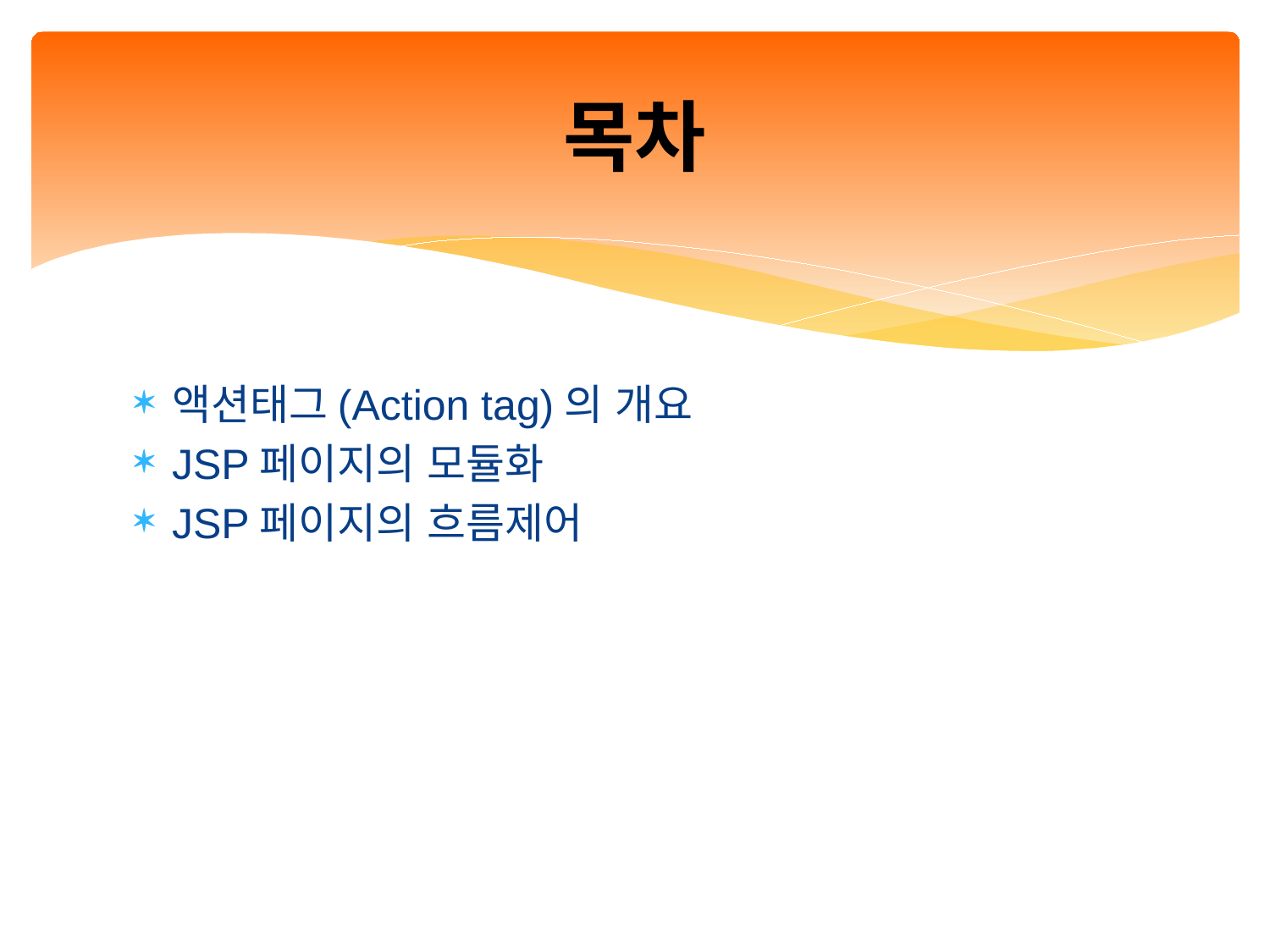

# 목차
액션태그(Action tag)의 개요
JSP페이지의 모듈화
JSP페이지의 흐름제어